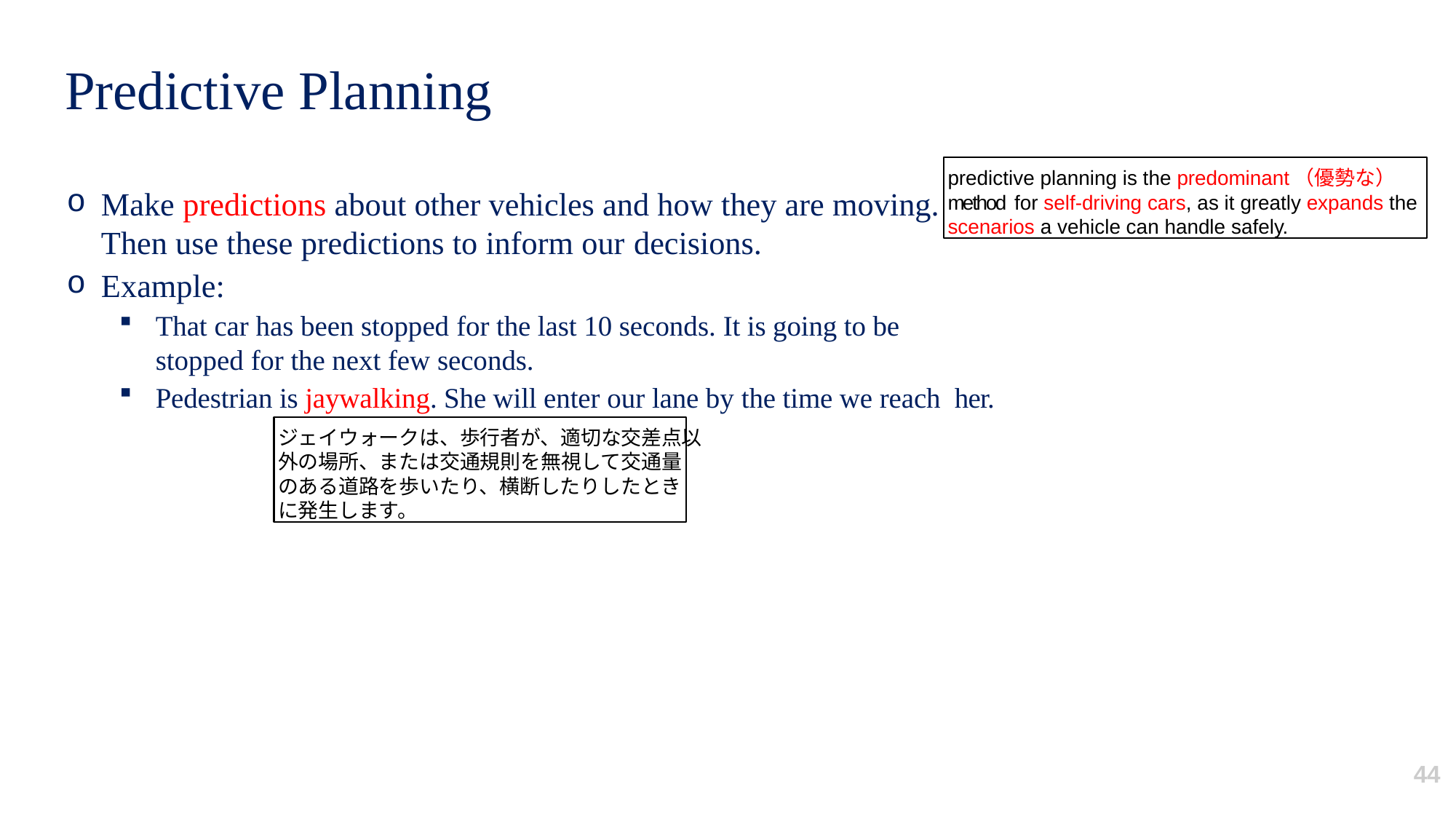

# Predictive Planning
predictive planning is the predominant（優勢な） method  for self-driving cars, as it greatly expands the  scenarios a vehicle can handle safely.
Make predictions about other vehicles and how they are moving.  Then use these predictions to inform our decisions.
Example:
That car has been stopped for the last 10 seconds. It is going to be  stopped for the next few seconds.
Pedestrian is jaywalking. She will enter our lane by the time we reach  her.
ジェイウォークは、歩行者が、適切な交差点以 外の場所、または交通規則を無視して交通量 のある道路を歩いたり、横断したりしたとき に発生します。
44